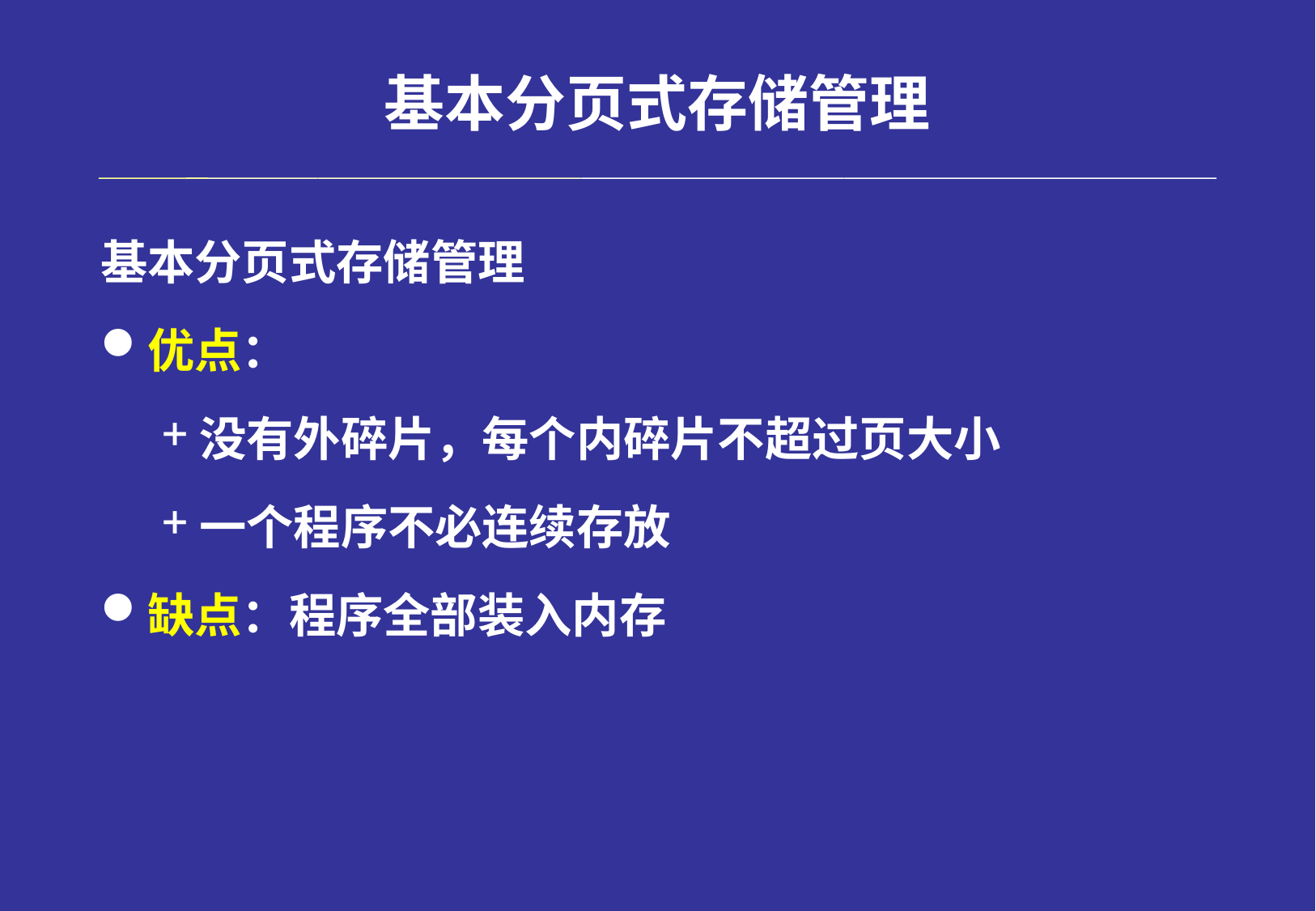

# 基本分页式存储管理
基本分页式存储管理
优点：
没有外碎片，每个内碎片不超过页大小
一个程序不必连续存放
缺点：程序全部装入内存